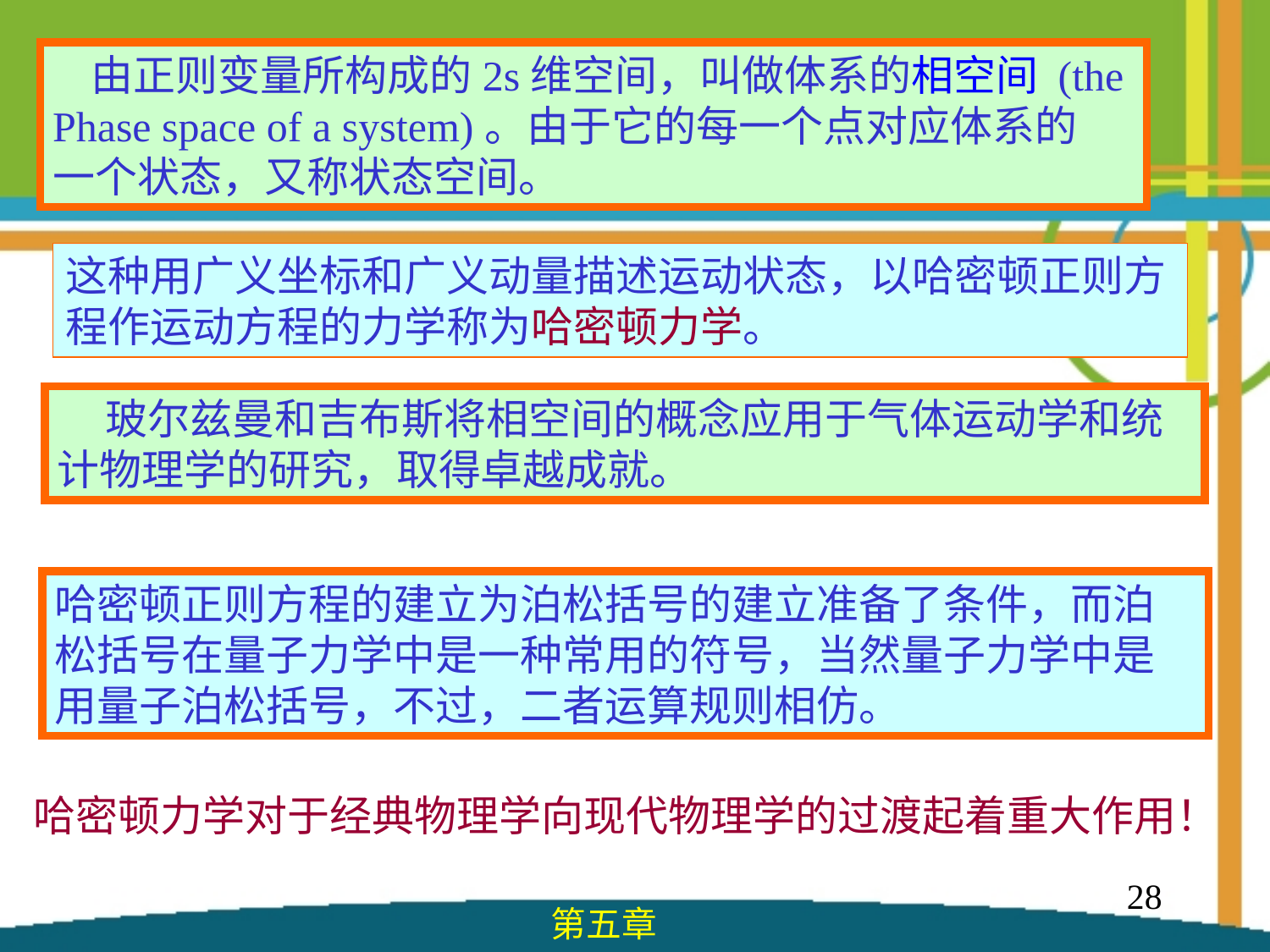

由正则变量所构成的2s维空间，叫做体系的相空间 (the
Phase space of a system)。由于它的每一个点对应体系的
一个状态，又称状态空间。
这种用广义坐标和广义动量描述运动状态，以哈密顿正则方程作运动方程的力学称为哈密顿力学。
    玻尔兹曼和吉布斯将相空间的概念应用于气体运动学和统计物理学的研究，取得卓越成就。
哈密顿正则方程的建立为泊松括号的建立准备了条件，而泊松括号在量子力学中是一种常用的符号，当然量子力学中是用量子泊松括号，不过，二者运算规则相仿。
哈密顿力学对于经典物理学向现代物理学的过渡起着重大作用！
28